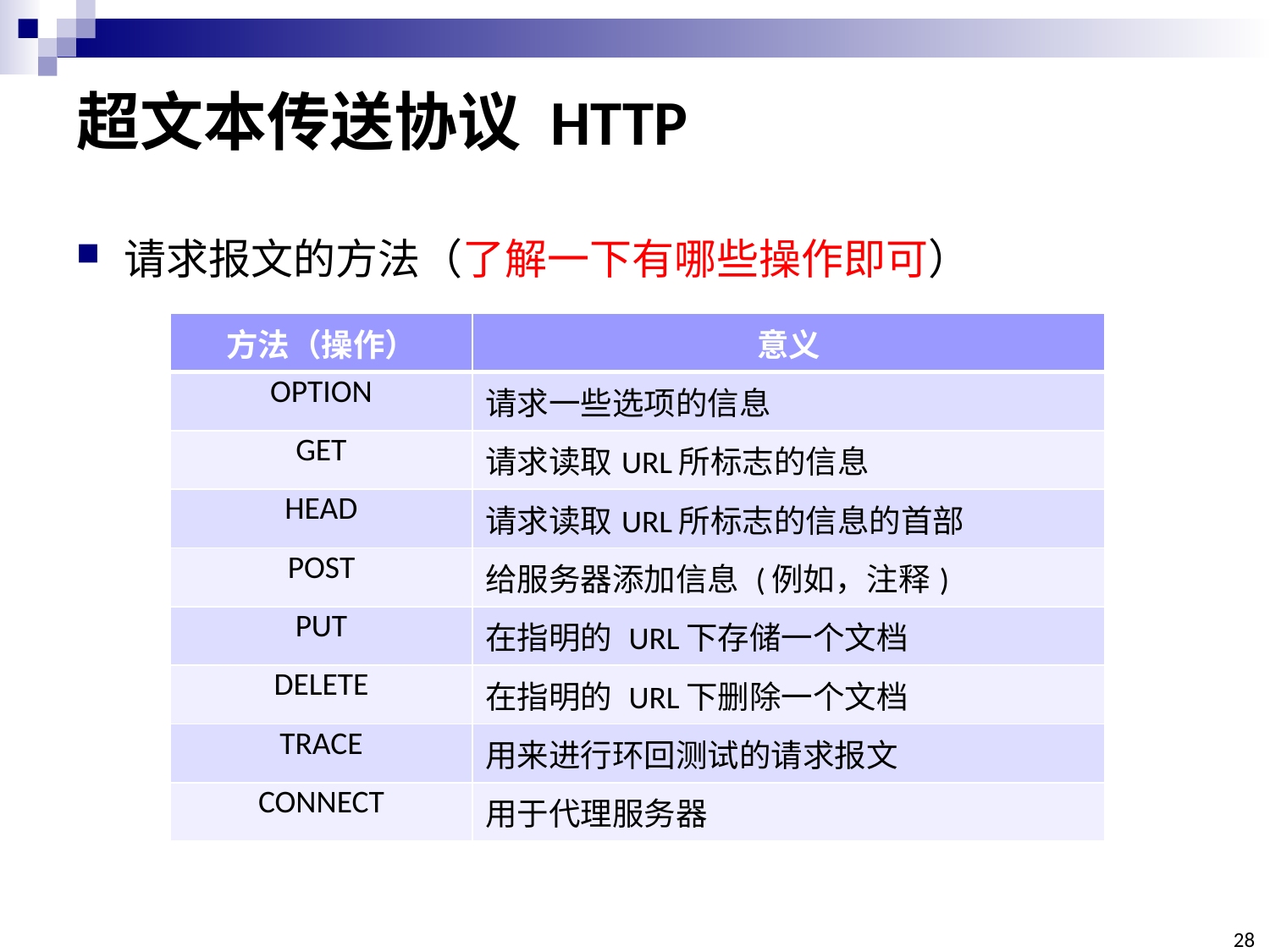

# 超文本传送协议 HTTP
请求报文的方法（了解一下有哪些操作即可）
| 方法（操作） | 意义 |
| --- | --- |
| OPTION | 请求一些选项的信息 |
| GET | 请求读取URL所标志的信息 |
| HEAD | 请求读取URL所标志的信息的首部 |
| POST | 给服务器添加信息 (例如，注释) |
| PUT | 在指明的 URL下存储一个文档 |
| DELETE | 在指明的 URL下删除一个文档 |
| TRACE | 用来进行环回测试的请求报文 |
| CONNECT | 用于代理服务器 |
28